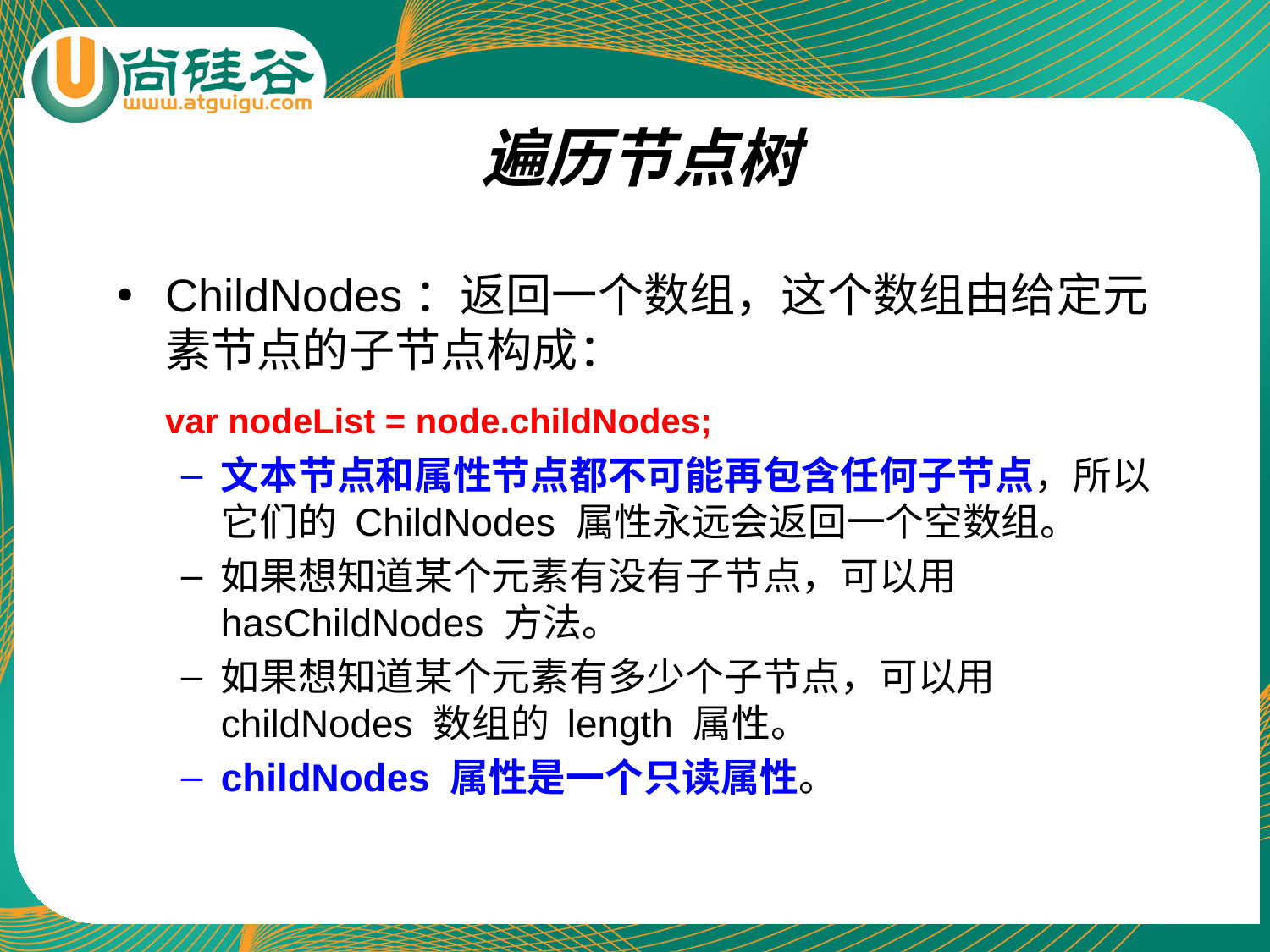

# 遍历节点树
ChildNodes：返回一个数组，这个数组由给定元素节点的子节点构成：
	var nodeList = node.childNodes;
文本节点和属性节点都不可能再包含任何子节点，所以它们的 ChildNodes 属性永远会返回一个空数组。
如果想知道某个元素有没有子节点，可以用 hasChildNodes 方法。
如果想知道某个元素有多少个子节点，可以用 childNodes 数组的 length 属性。
childNodes 属性是一个只读属性。